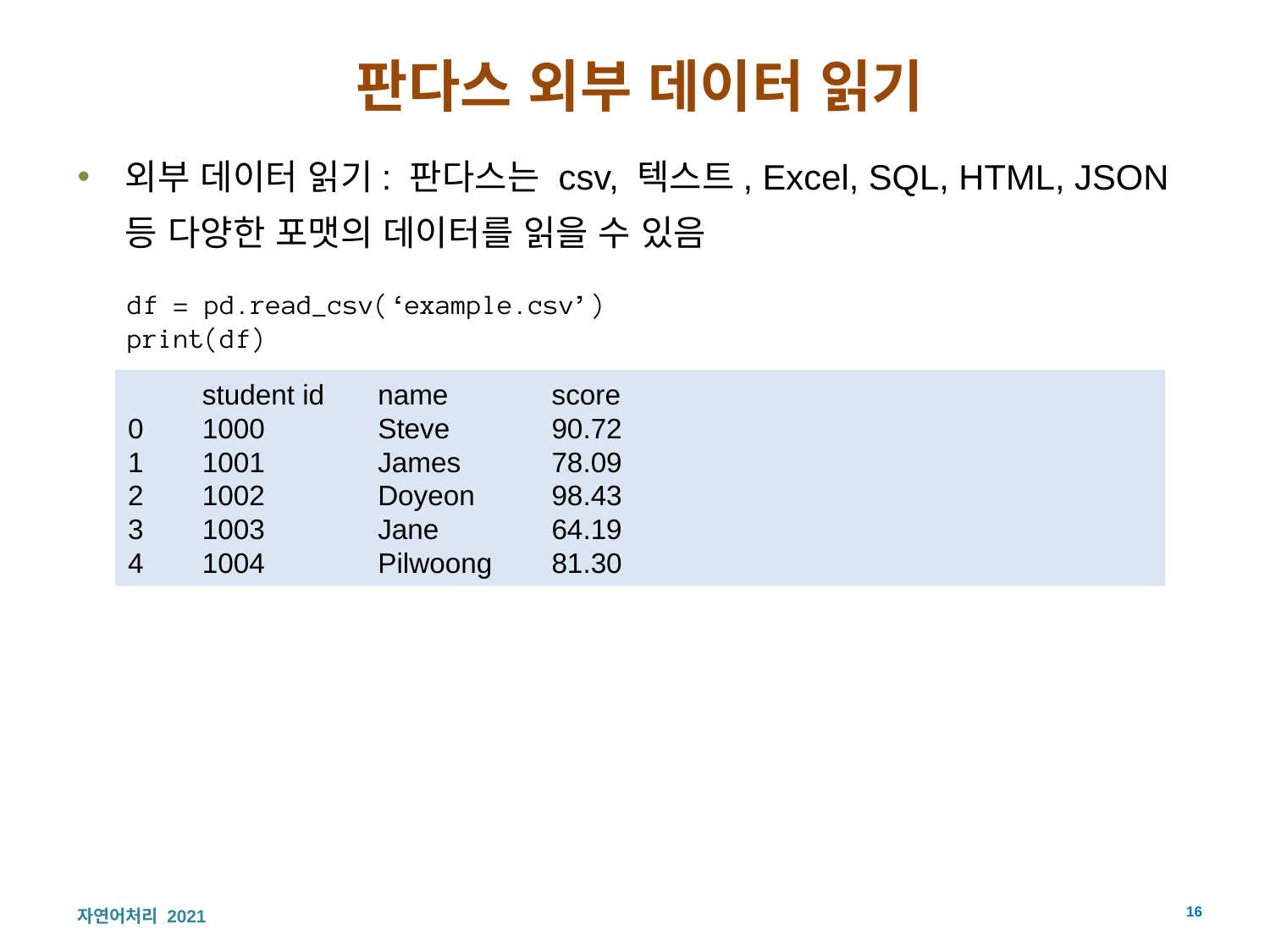

# 판다스 외부 데이터 읽기
외부 데이터 읽기: 판다스는 csv, 텍스트, Excel, SQL, HTML, JSON 등 다양한 포맷의 데이터를 읽을 수 있음

df = pd.read_csv(‘example.csv’)
print(df)

	student id	name	score
0 	1000 	Steve 	90.72
1	1001 	James 	78.09
2	1002 	Doyeon 	98.43
3	1003 	Jane 	64.19
4	1004 	Pilwoong	81.30